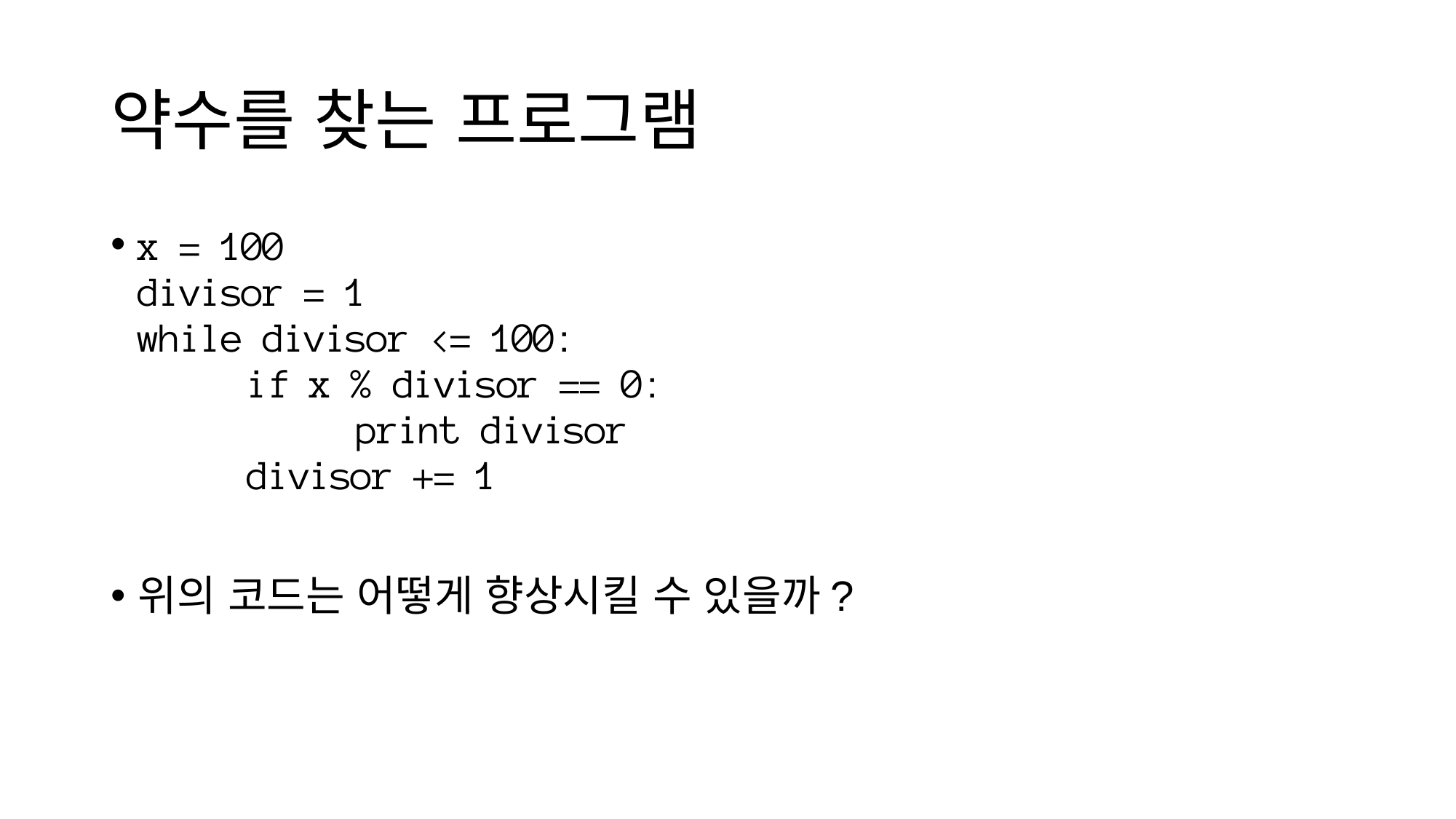

# 약수를 찾는 프로그램
x = 100
divisor = 1
while divisor <= 100:
	if x % divisor == 0:
		print divisor
	divisor += 1

위의 코드는 어떻게 향상시킬 수 있을까?